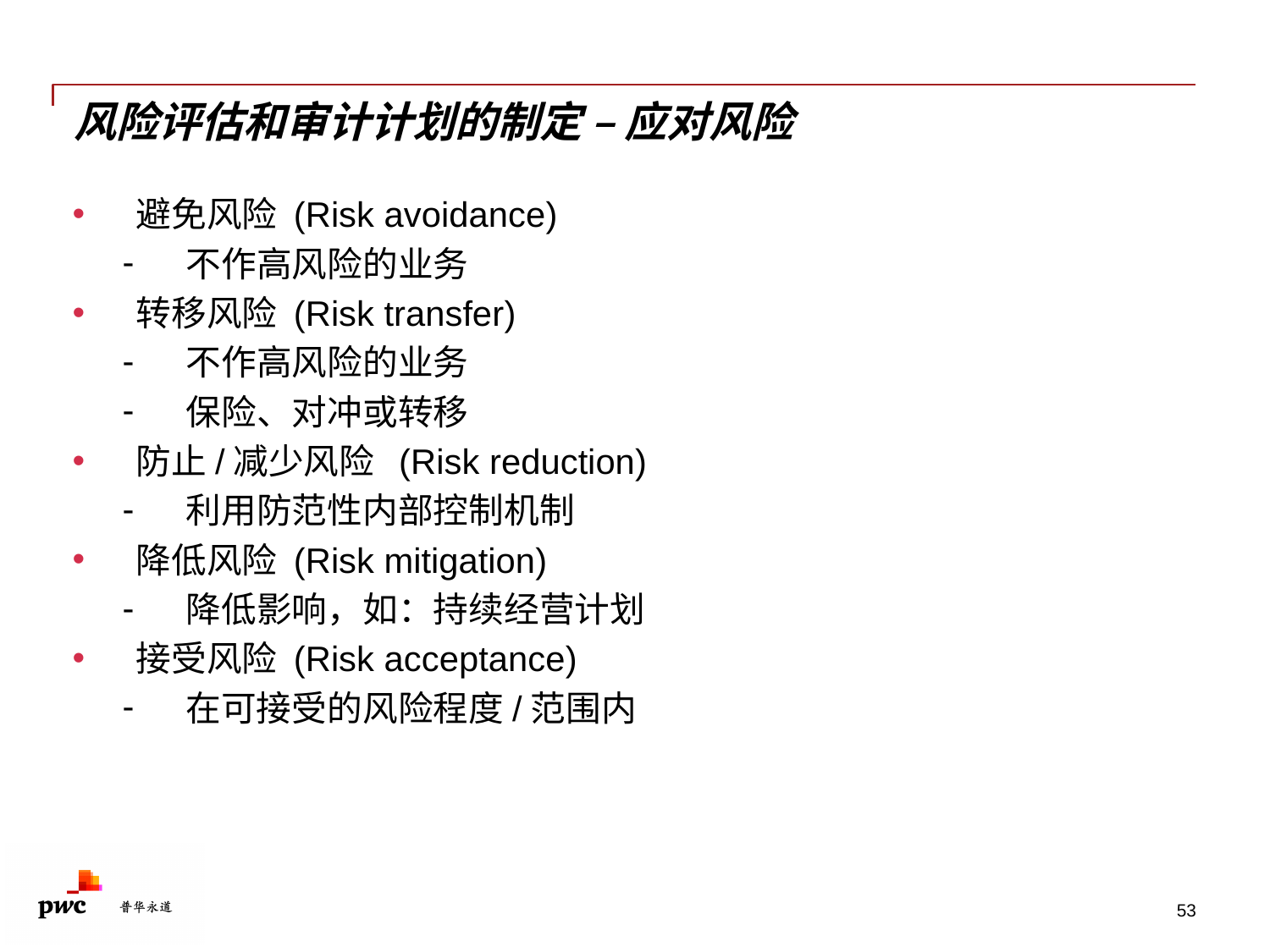

# 风险评估和审计计划的制定 – 应对风险
避免风险 (Risk avoidance)
不作高风险的业务
转移风险 (Risk transfer)
不作高风险的业务
保险、对冲或转移
防止/减少风险  (Risk reduction)
利用防范性内部控制机制
降低风险 (Risk mitigation)
降低影响，如：持续经营计划
接受风险 (Risk acceptance)
在可接受的风险程度/范围内

53